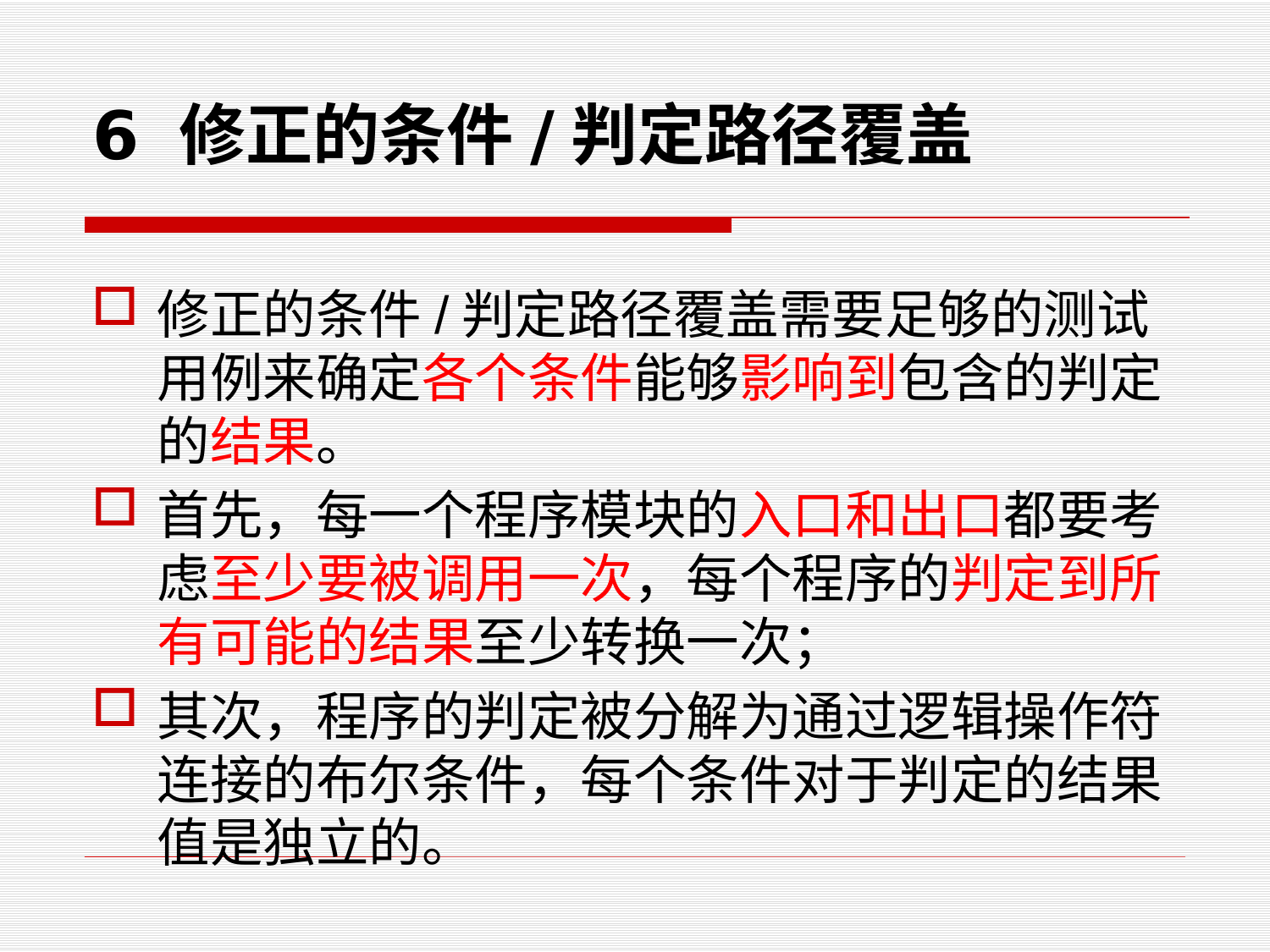

# 6 修正的条件/判定路径覆盖
修正的条件/判定路径覆盖需要足够的测试用例来确定各个条件能够影响到包含的判定的结果。
首先，每一个程序模块的入口和出口都要考虑至少要被调用一次，每个程序的判定到所有可能的结果至少转换一次；
其次，程序的判定被分解为通过逻辑操作符连接的布尔条件，每个条件对于判定的结果值是独立的。